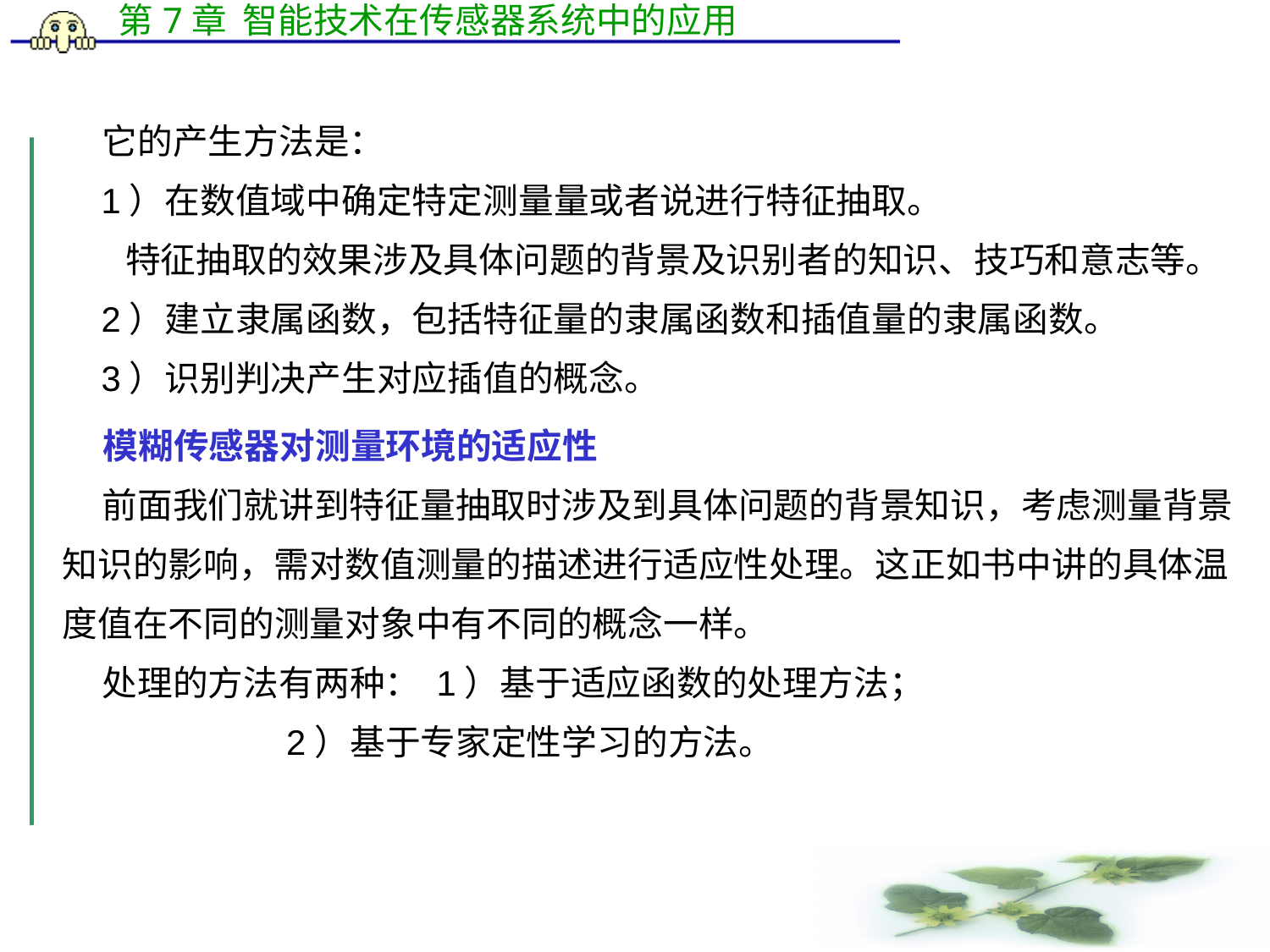

它的产生方法是：
    1）在数值域中确定特定测量量或者说进行特征抽取。
       特征抽取的效果涉及具体问题的背景及识别者的知识、技巧和意志等。
    2）建立隶属函数，包括特征量的隶属函数和插值量的隶属函数。
    3）识别判决产生对应插值的概念。
    模糊传感器对测量环境的适应性
    前面我们就讲到特征量抽取时涉及到具体问题的背景知识，考虑测量背景知识的影响，需对数值测量的描述进行适应性处理。这正如书中讲的具体温度值在不同的测量对象中有不同的概念一样。
    处理的方法有两种： 1）基于适应函数的处理方法；
                       2）基于专家定性学习的方法。